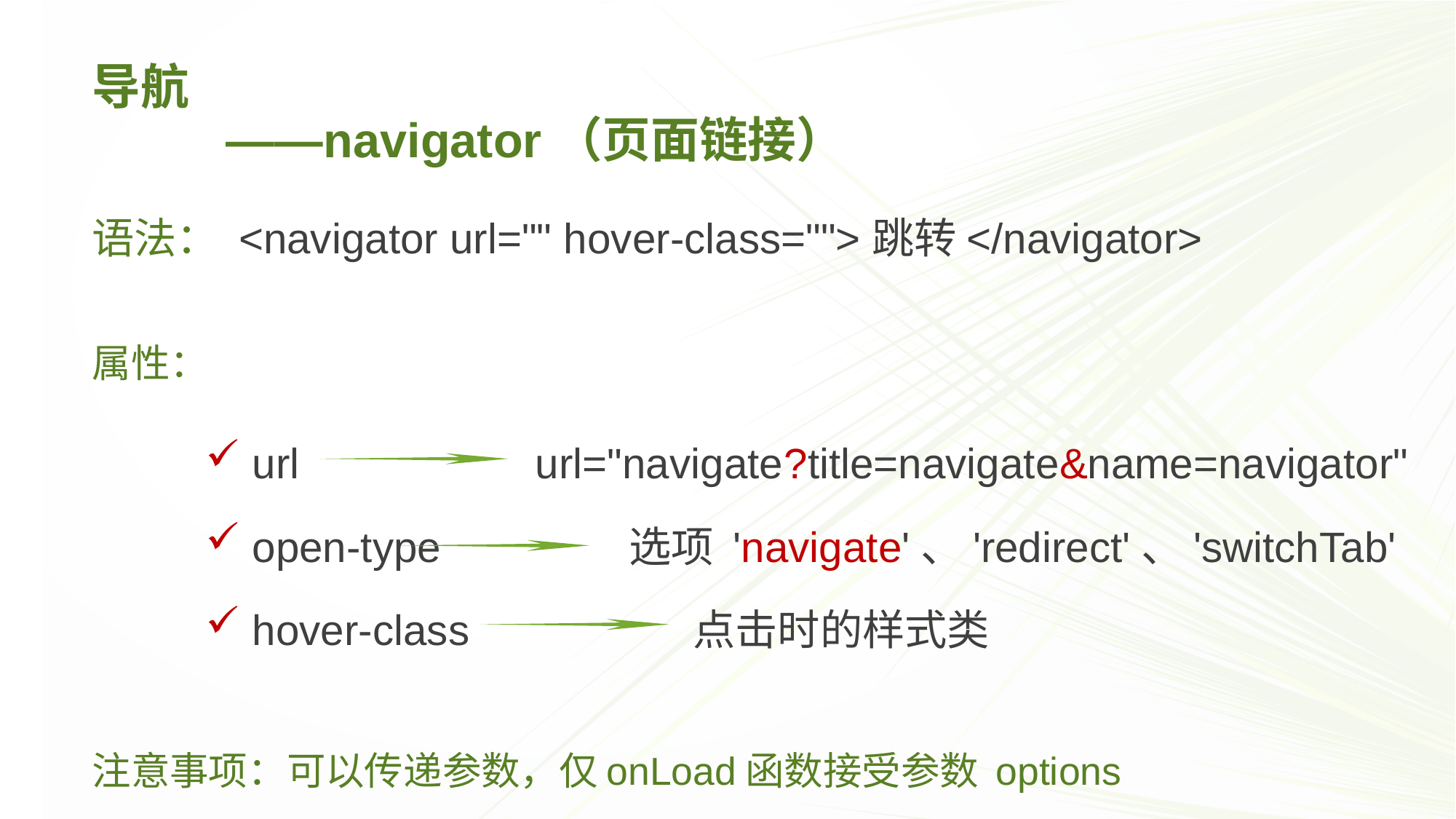

导航
          ——navigator（页面链接）
语法： <navigator url="" hover-class="">跳转</navigator>
属性：

注意事项：可以传递参数，仅onLoad函数接受参数 options
 url                    url="navigate?title=navigate&name=navigator"
 open-type               选项 'navigate'、'redirect'、'switchTab'
 hover-class                  点击时的样式类